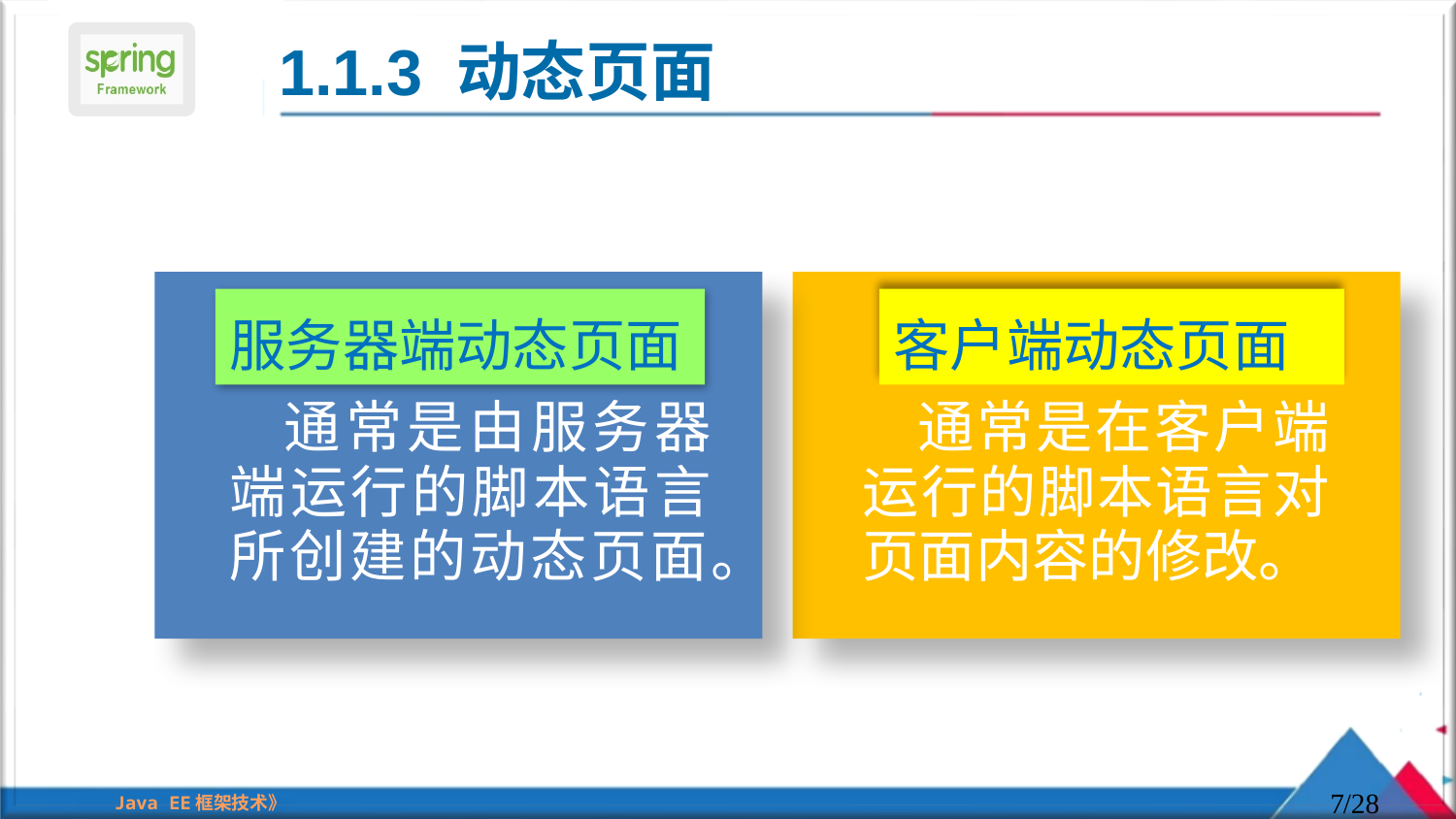

# 1.1.3 动态页面

服务器端动态页面
客户端动态页面
通常是由服务器端运行的脚本语言所创建的动态页面。
通常是在客户端运行的脚本语言对页面内容的修改。
7
/28